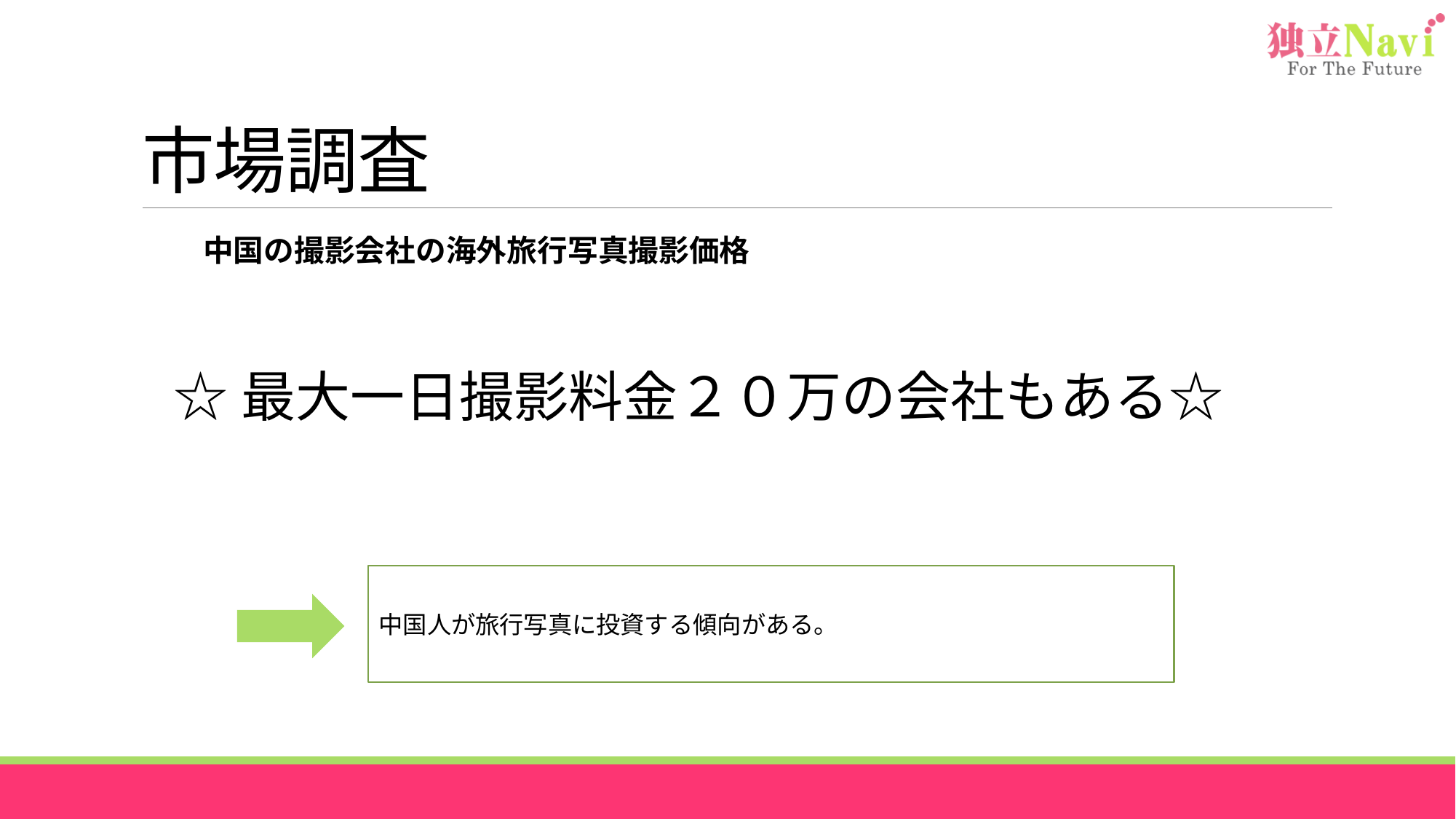

# 市場調査
中国の撮影会社の海外旅行写真撮影価格
☆最大一日撮影料金２０万の会社もある☆
中国人が旅行写真に投資する傾向がある。